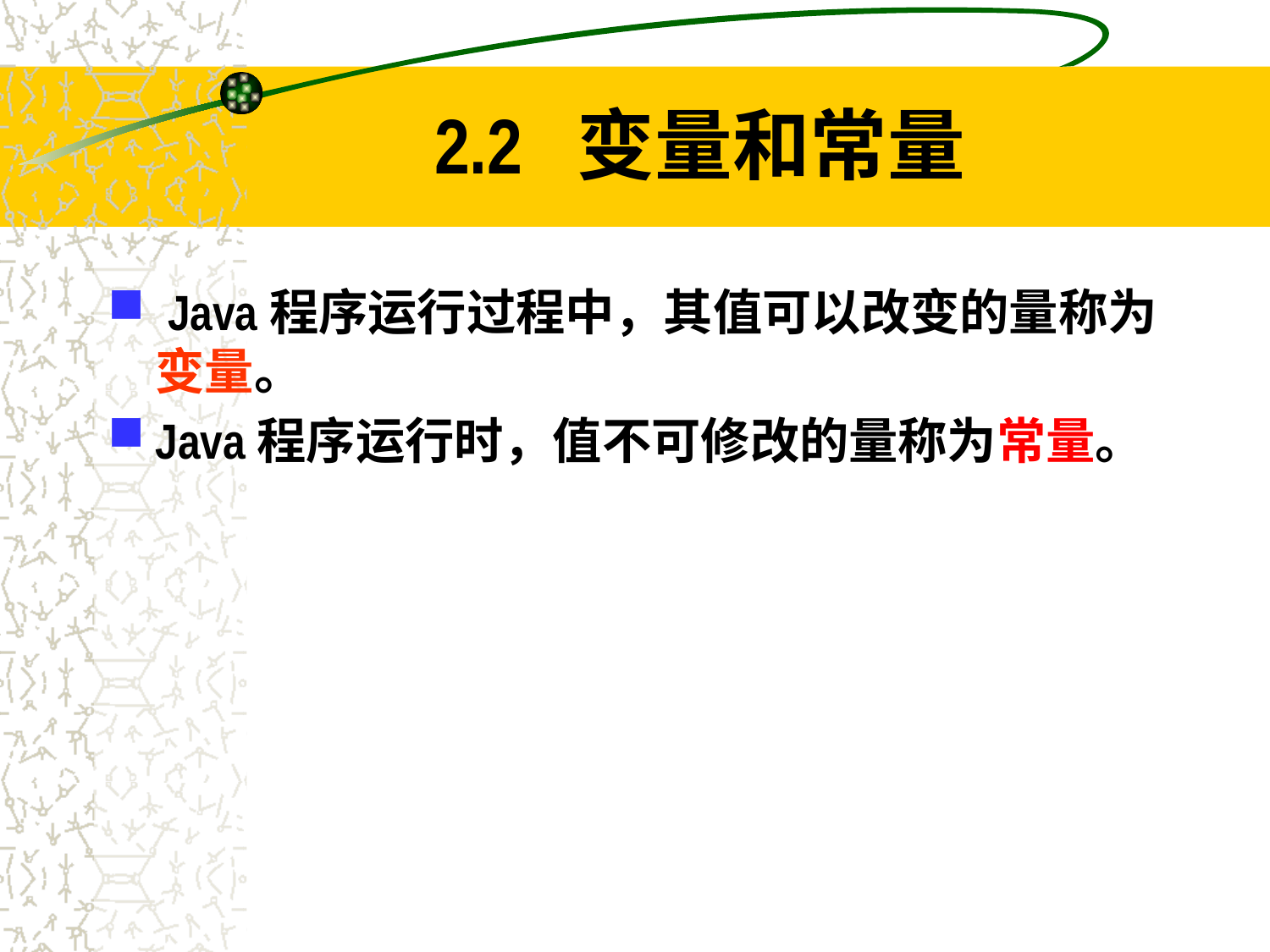

# 2.2  变量和常量
 Java程序运行过程中，其值可以改变的量称为变量。
Java程序运行时，值不可修改的量称为常量。

8